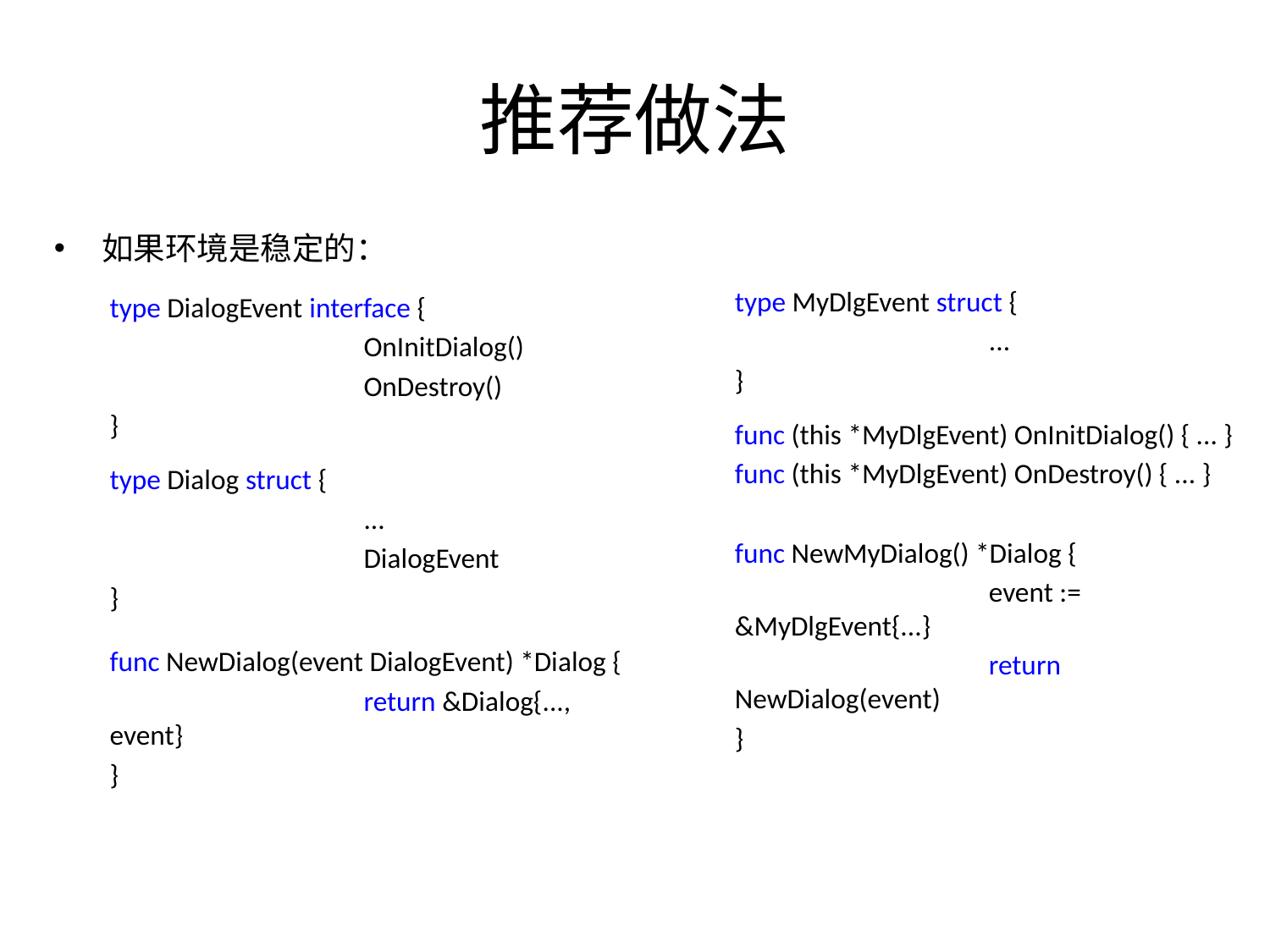

# 推荐做法
如果环境是稳定的：

type DialogEvent interface {
		OnInitDialog()
		OnDestroy()
}

type Dialog struct {
		...
		DialogEvent
}

func NewDialog(event DialogEvent) *Dialog {
		return &Dialog{..., event}
}
type MyDlgEvent struct {
		...
}

func (this *MyDlgEvent) OnInitDialog() { ... }
func (this *MyDlgEvent) OnDestroy() { ... }

func NewMyDialog() *Dialog {
		event := &MyDlgEvent{...}
		return NewDialog(event)
}